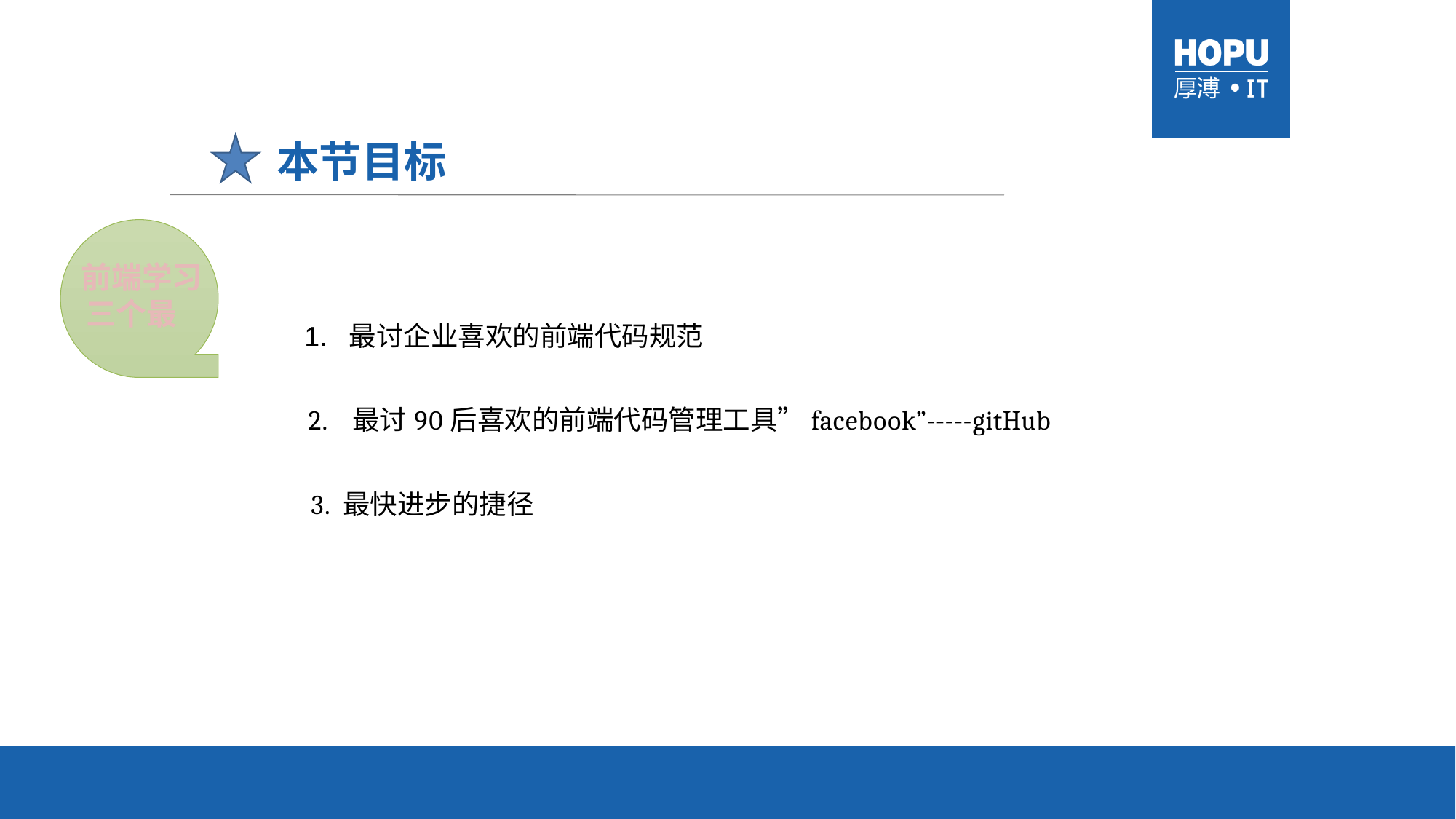

本节目标

  前端学习
三个最
         1.  最讨企业喜欢的前端代码规范
             2.   最讨90后喜欢的前端代码管理工具”facebook”-----gitHub
3. 最快进步的捷径